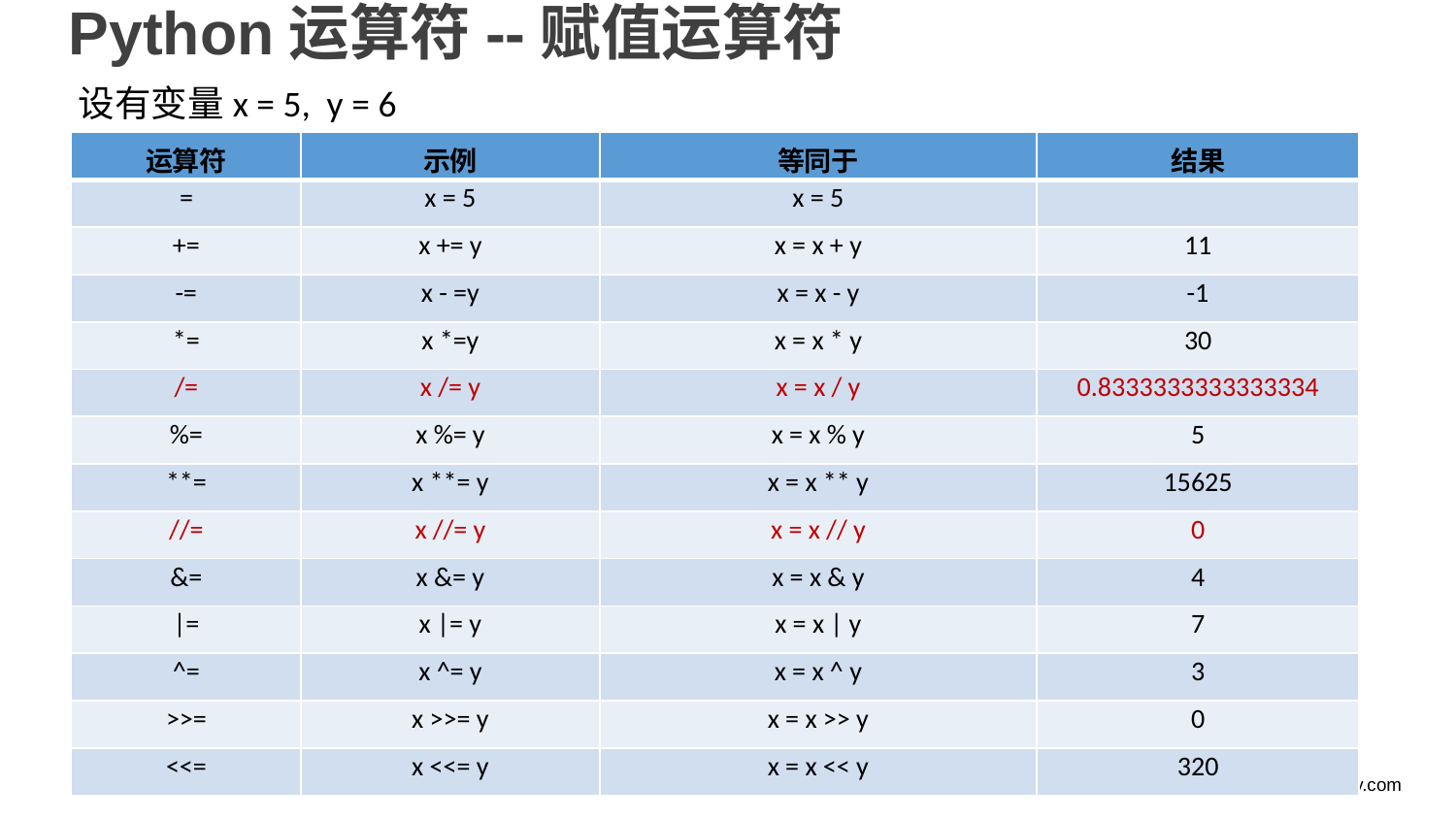

Python运算符--赋值运算符
 设有变量x = 5,  y = 6
| 运算符 | 示例 | 等同于 | 结果 |
| --- | --- | --- | --- |
| = | x = 5 | x = 5 |  |
| += | x += y | x = x + y | 11 |
| -= | x - =y | x = x - y | -1 |
| \*= | x \*=y | x = x \* y | 30 |
| /= | x /= y | x = x / y | 0.8333333333333334 |
| %= | x %= y | x = x % y | 5 |
| \*\*= | x \*\*= y | x = x \*\* y | 15625 |
| //= | x //= y | x = x // y | 0 |
| &= | x &= y | x = x & y | 4 |
| |= | x |= y | x = x | y | 7 |
| ^= | x ^= y | x = x ^ y | 3 |
| >>= | x >>= y | x = x >> y | 0 |
| <<= | x <<= y | x = x << y | 320 |